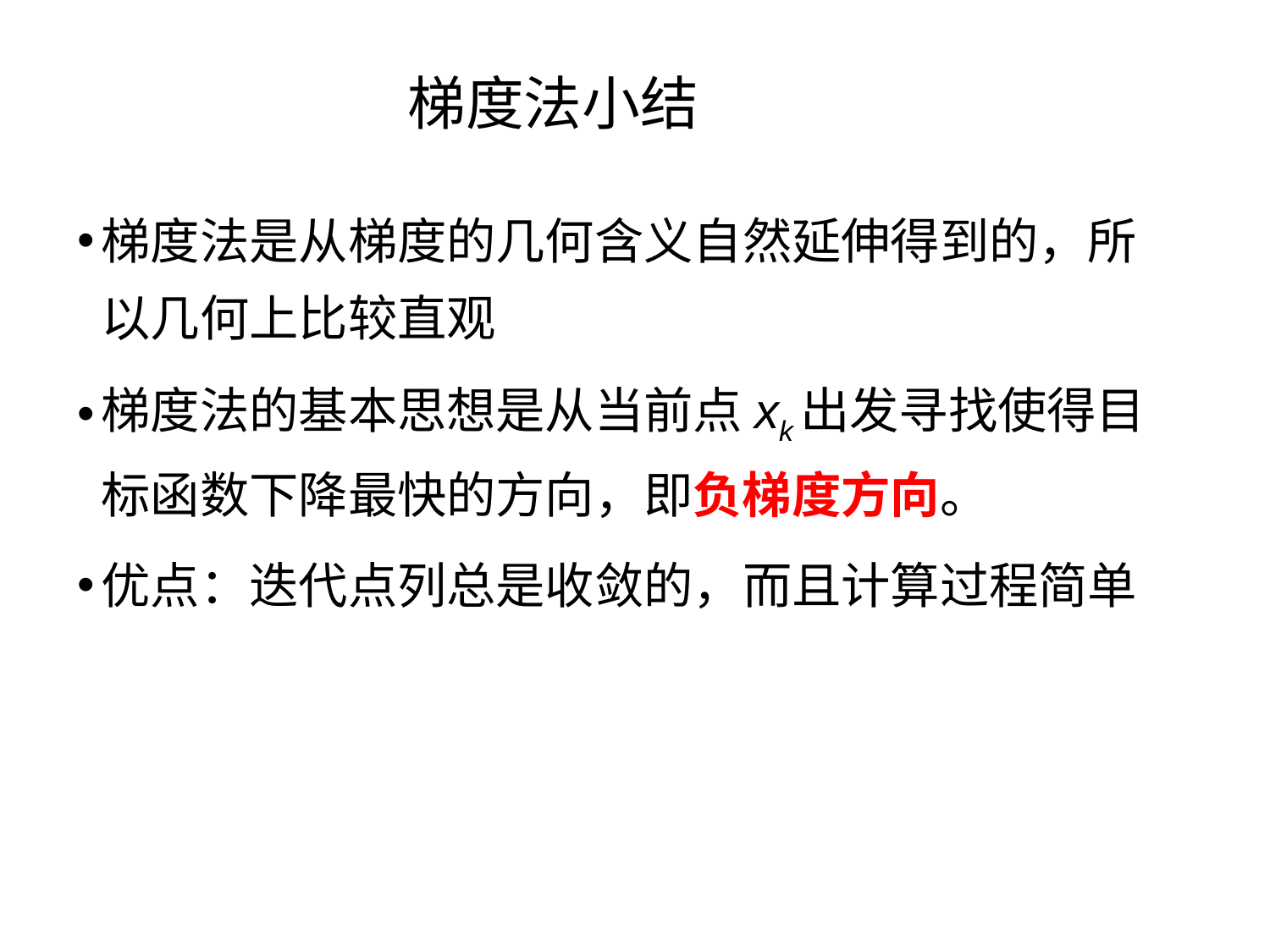

# 梯度法小结
梯度法是从梯度的几何含义自然延伸得到的，所以几何上比较直观
梯度法的基本思想是从当前点xk出发寻找使得目标函数下降最快的方向，即负梯度方向。
优点：迭代点列总是收敛的，而且计算过程简单